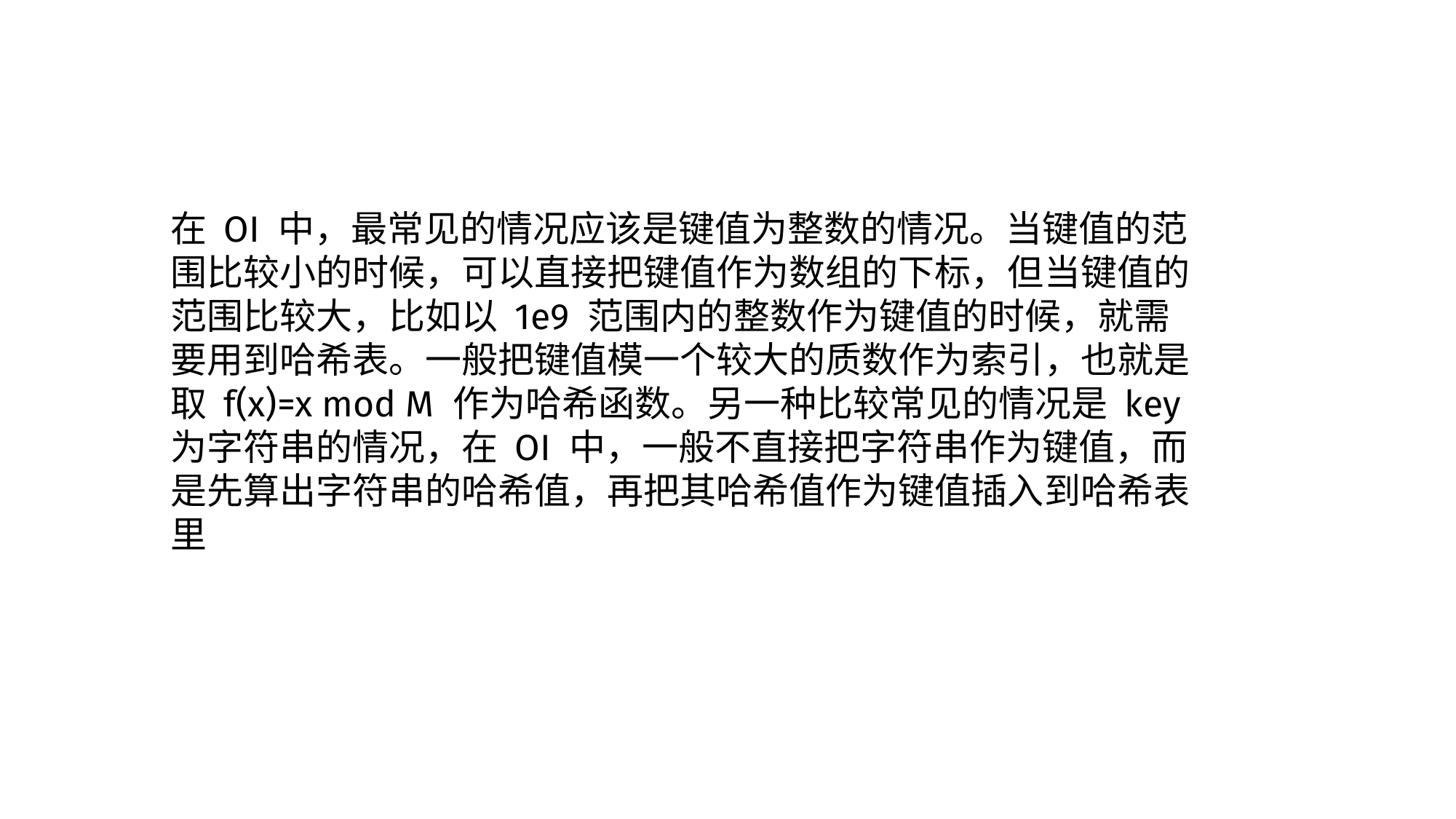

在 OI 中，最常见的情况应该是键值为整数的情况。当键值的范围比较小的时候，可以直接把键值作为数组的下标，但当键值的范围比较大，比如以 1e9 范围内的整数作为键值的时候，就需要用到哈希表。一般把键值模一个较大的质数作为索引，也就是取 f(x)=x mod M 作为哈希函数。另一种比较常见的情况是 key 为字符串的情况，在 OI 中，一般不直接把字符串作为键值，而是先算出字符串的哈希值，再把其哈希值作为键值插入到哈希表里